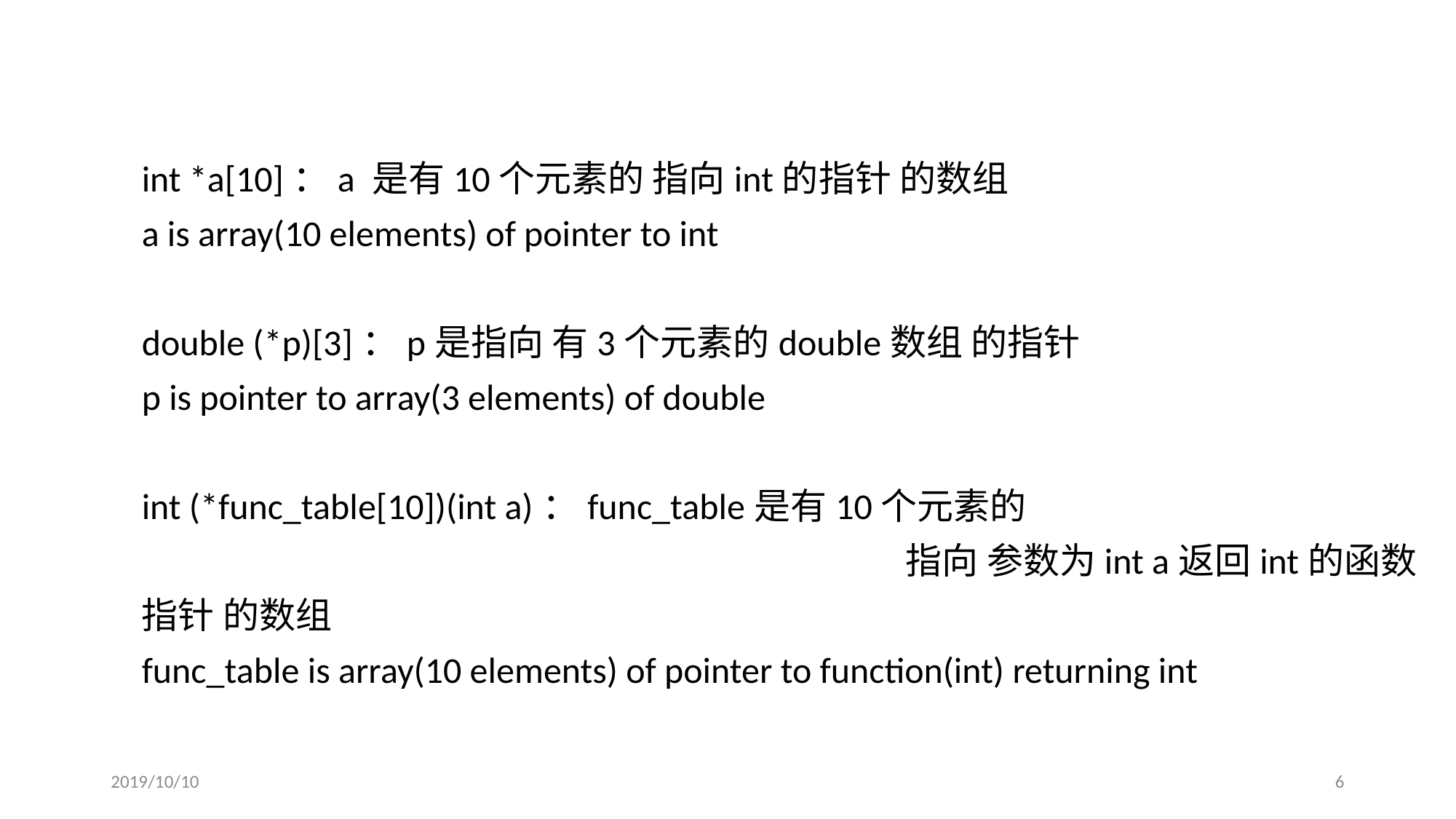

int *a[10]：a 是有10个元素的 指向int的指针 的数组
a is array(10 elements) of pointer to int

double (*p)[3]：p是指向 有3个元素的double数组 的指针
p is pointer to array(3 elements) of double

int (*func_table[10])(int a)：func_table是有10个元素的
							指向 参数为int a返回int的函数 指针 的数组
func_table is array(10 elements) of pointer to function(int) returning int
2019/10/10
6